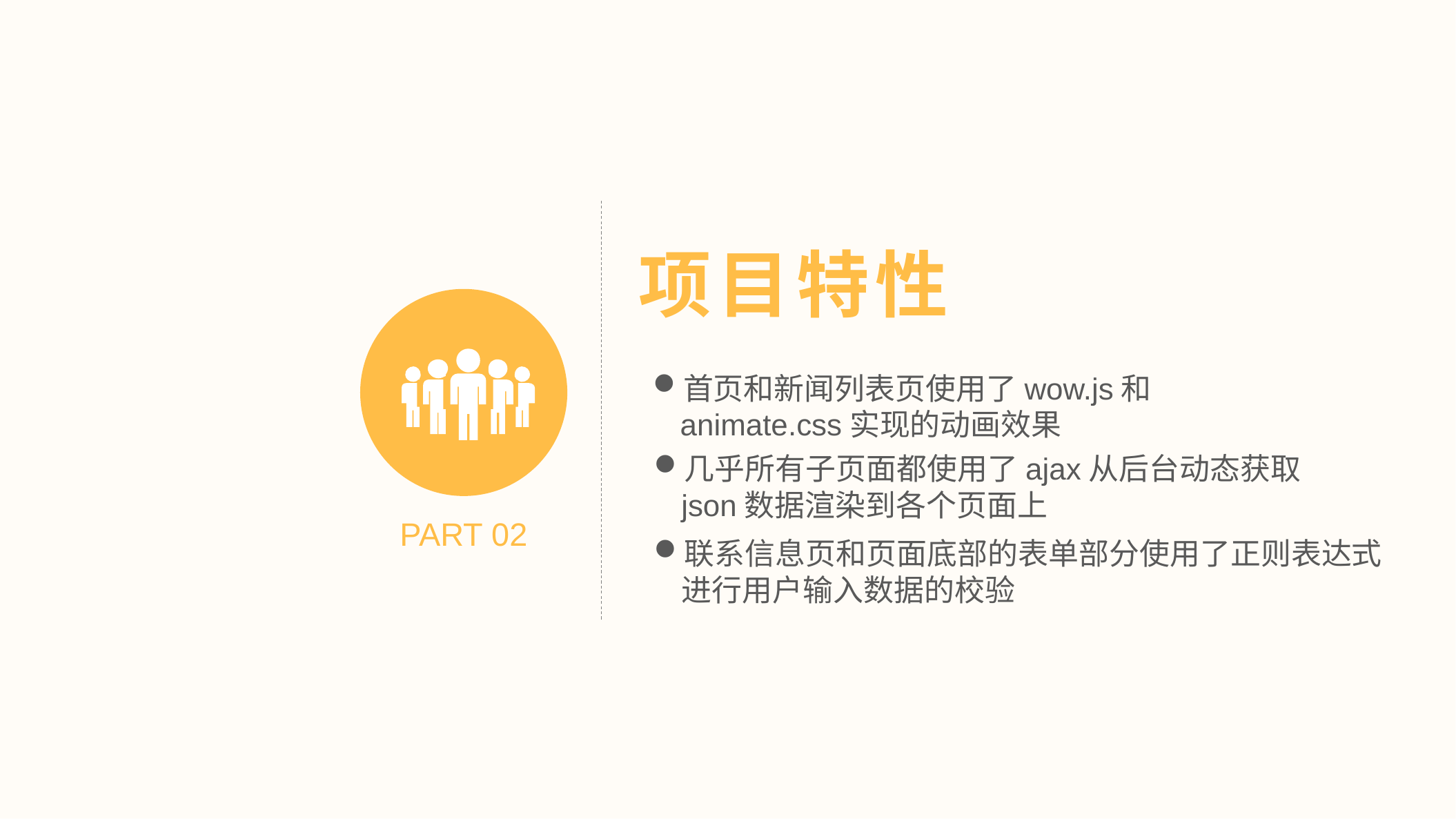

项目特性

首页和新闻列表页使用了wow.js和animate.css实现的动画效果
几乎所有子页面都使用了ajax从后台动态获取json数据渲染到各个页面上
PART 02
联系信息页和页面底部的表单部分使用了正则表达式进行用户输入数据的校验